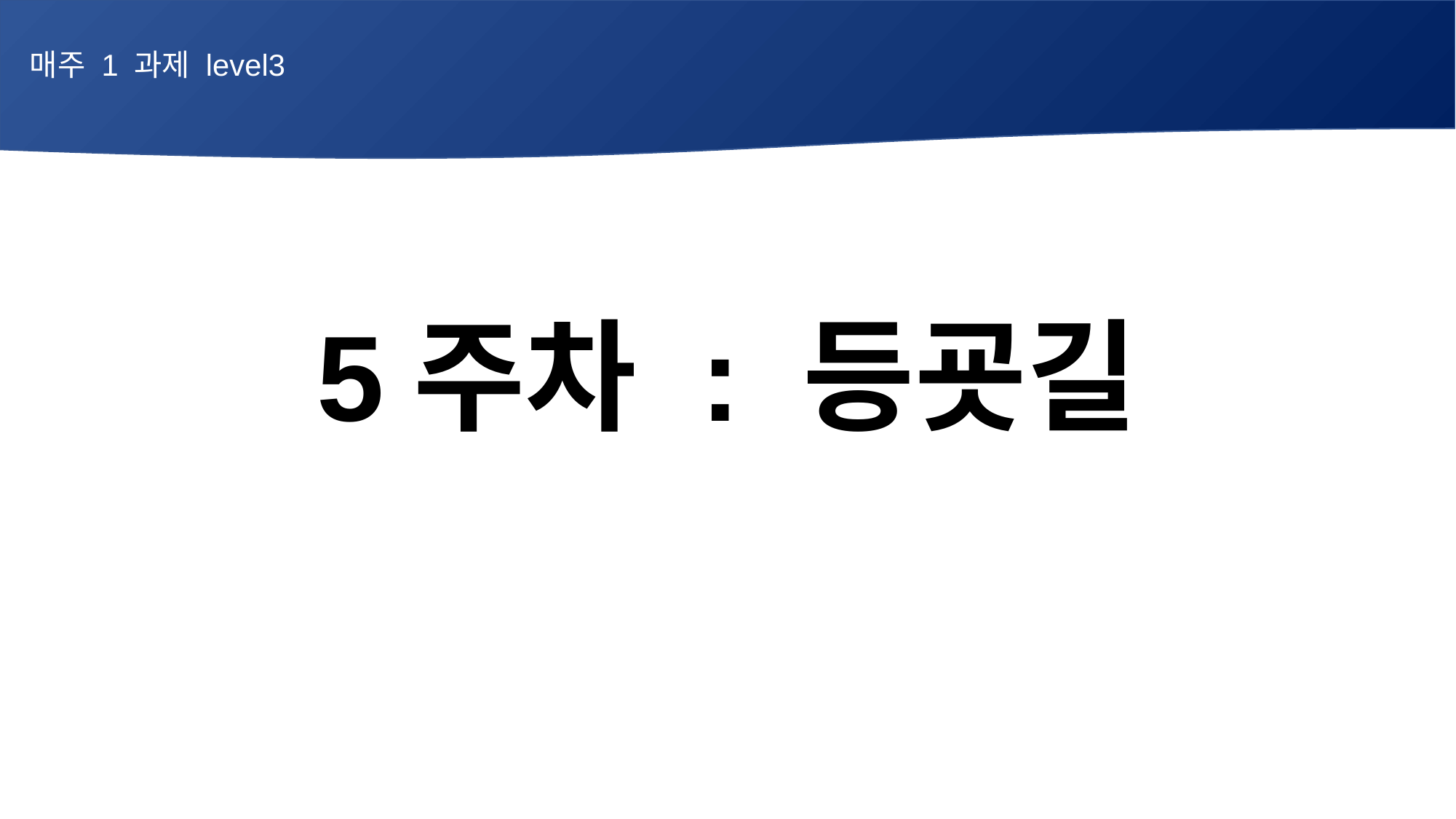

매주 1 과제 level3
5주차 : 등굣길